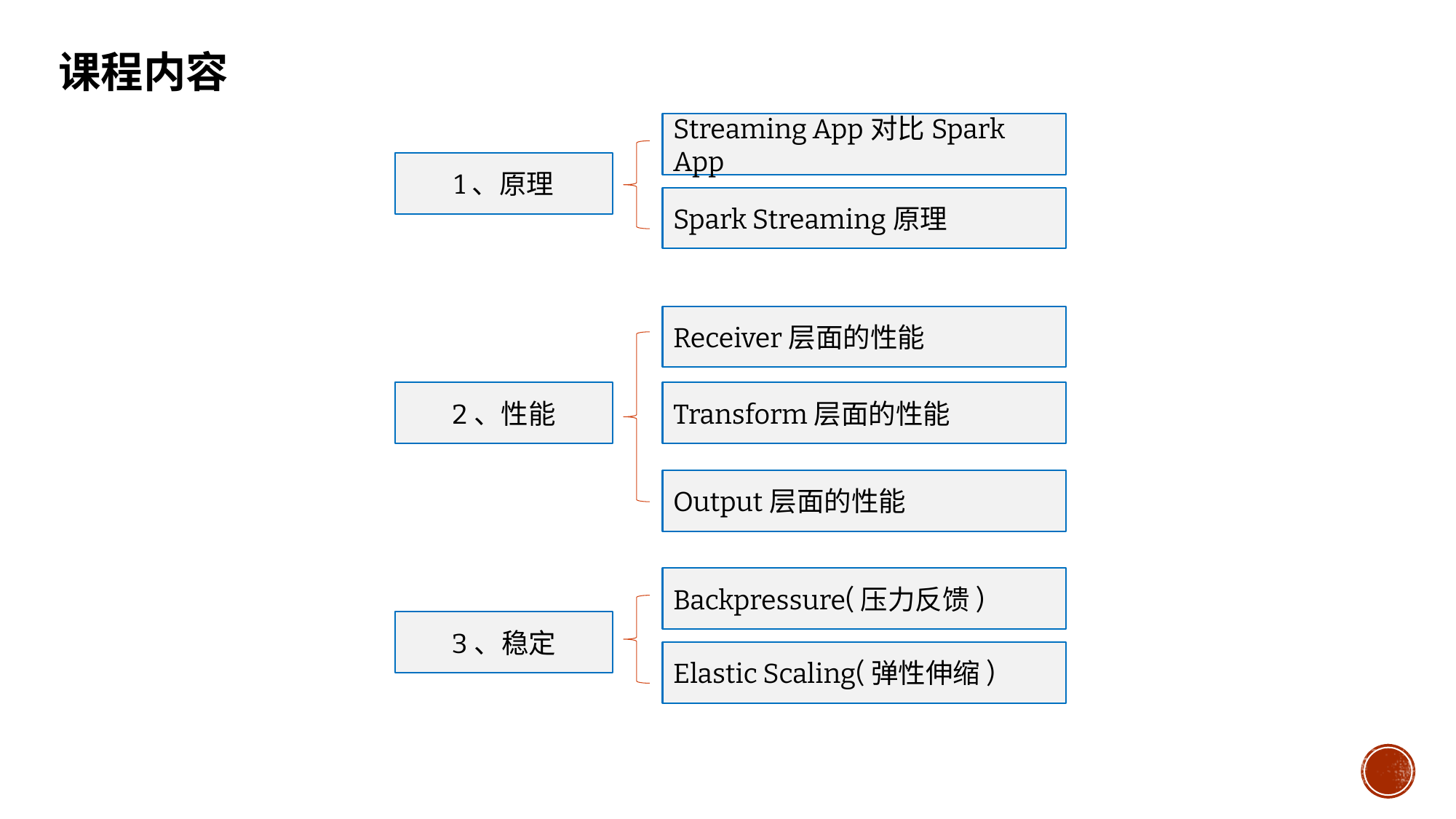

课程内容
Streaming App对比Spark App

1、原理
Spark Streaming原理
Receiver层面的性能

2、性能
Transform层面的性能
Output层面的性能
Backpressure(压力反馈)

3、稳定
Elastic Scaling(弹性伸缩)